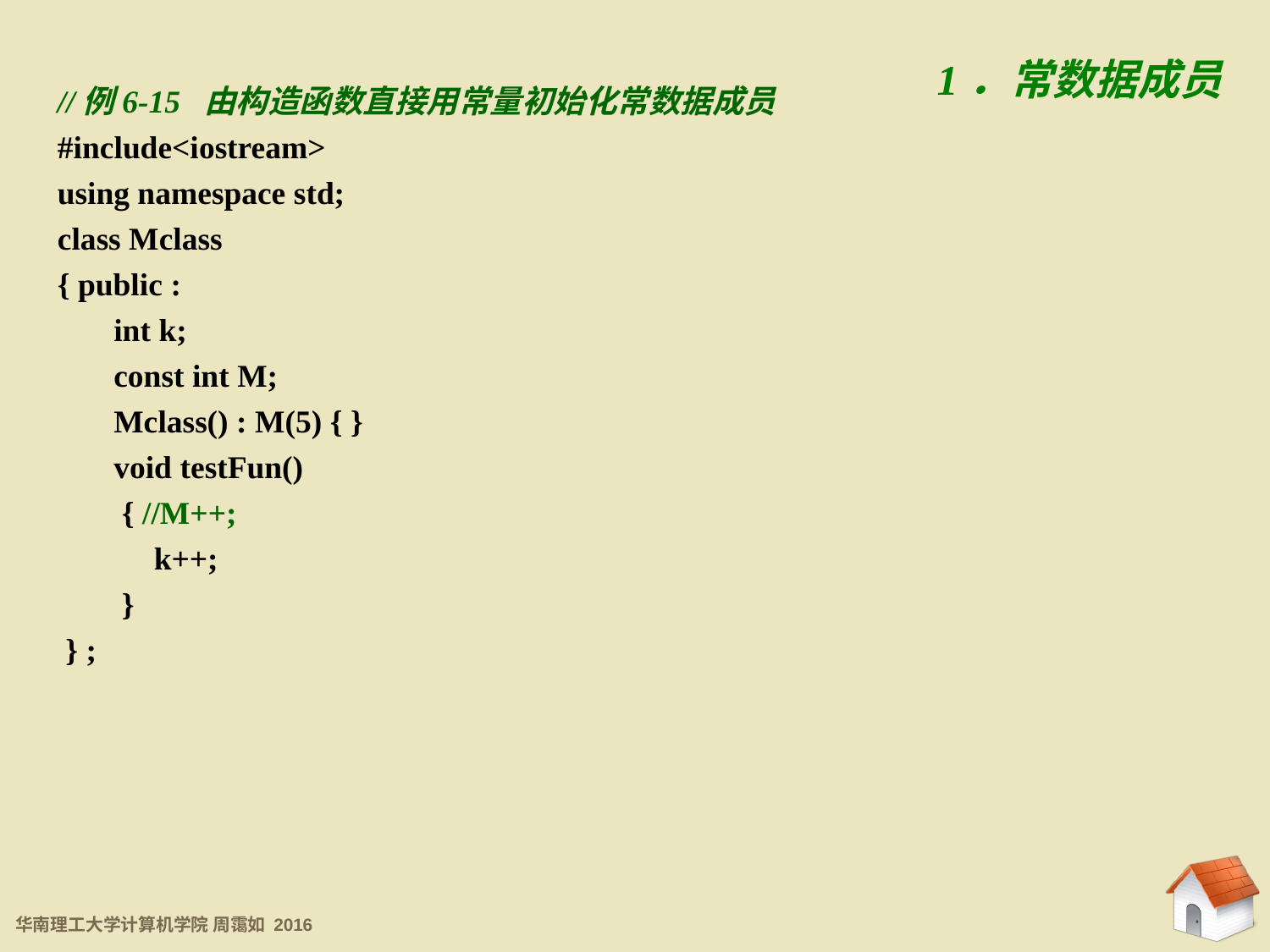

6.3.1  常成员
1．常数据成员
//例6-15  由构造函数直接用常量初始化常数据成员
#include<iostream>
using namespace std;
class Mclass
{ public :
       int k;
       const int M;
       Mclass() : M(5) { }
       void testFun()
        { //M++;
            k++;
        }
 } ;